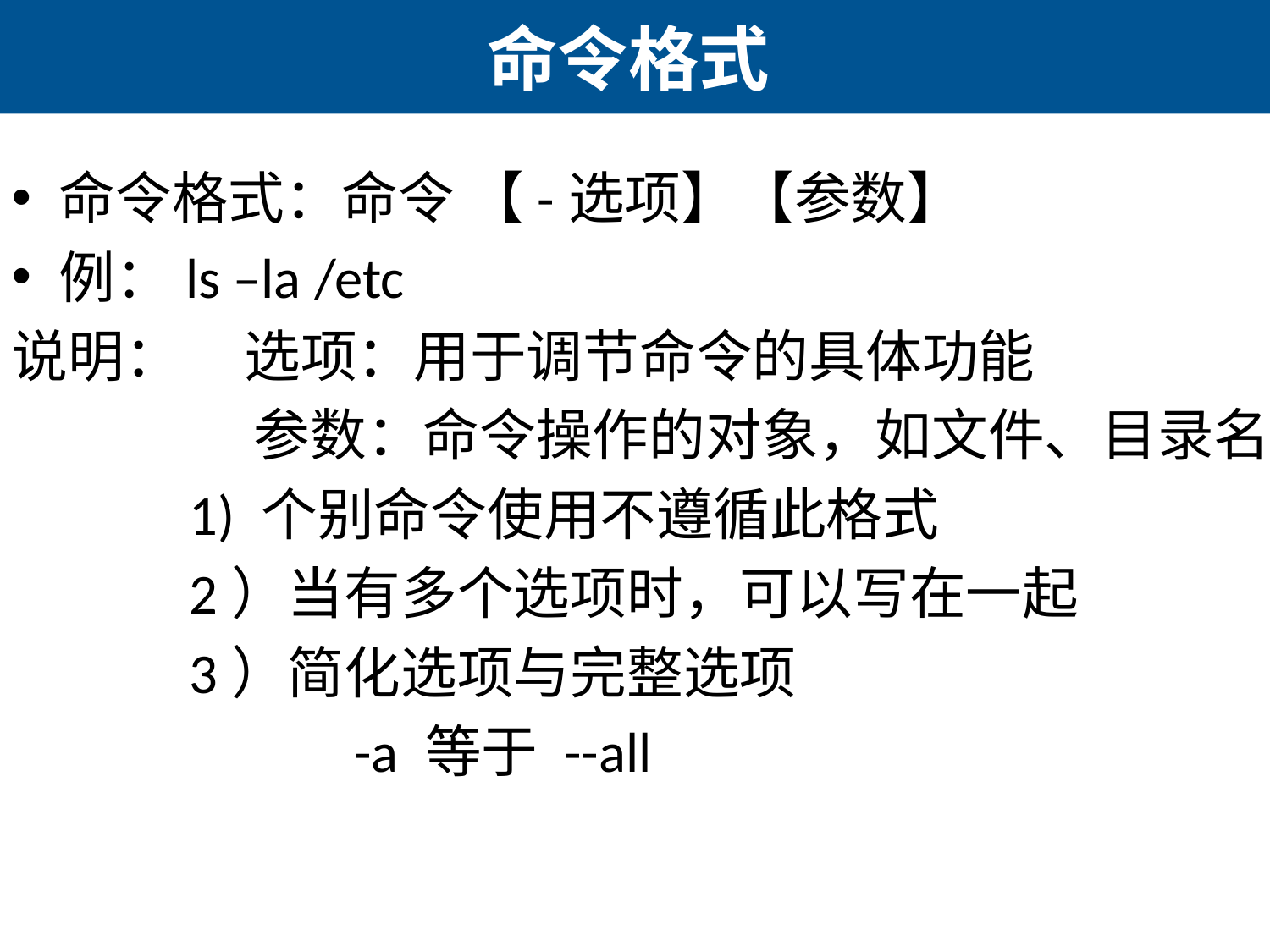

# 命令格式
命令格式：命令 【-选项】【参数】
例：ls –la /etc
说明：     选项：用于调节命令的具体功能
                  参数：命令操作的对象，如文件、目录名
              1) 个别命令使用不遵循此格式
              2）当有多个选项时，可以写在一起
              3）简化选项与完整选项
                           -a 等于 --all